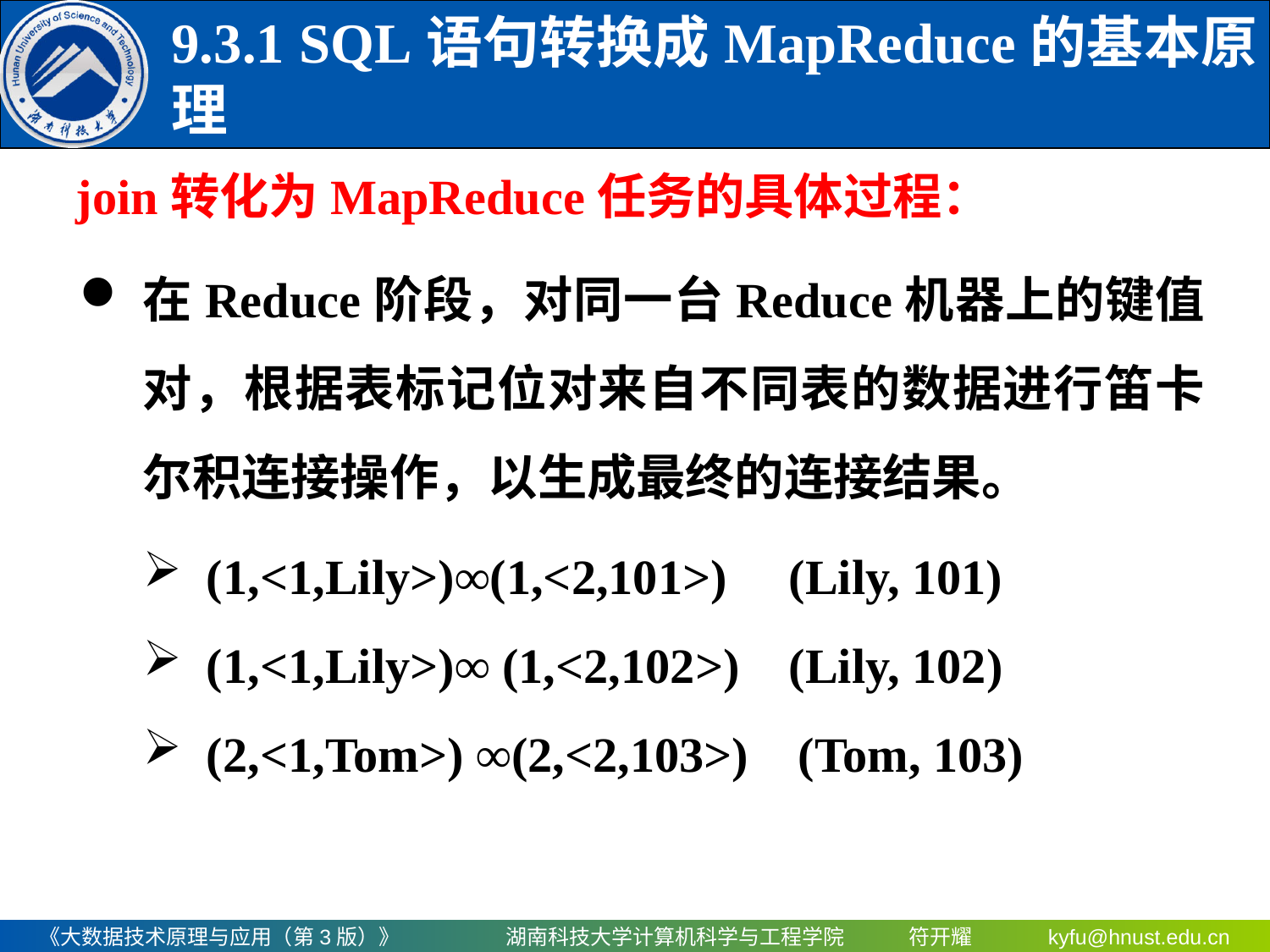

9.3.1 SQL语句转换成MapReduce的基本原理
join转化为MapReduce任务的具体过程：
在Reduce阶段，对同一台Reduce机器上的键值对，根据表标记位对来自不同表的数据进行笛卡尔积连接操作，以生成最终的连接结果。
(1,<1,Lily>)∞(1,<2,101>)     (Lily, 101)
(1,<1,Lily>)∞ (1,<2,102>)    (Lily, 102)
(2,<1,Tom>) ∞(2,<2,103>)    (Tom, 103)